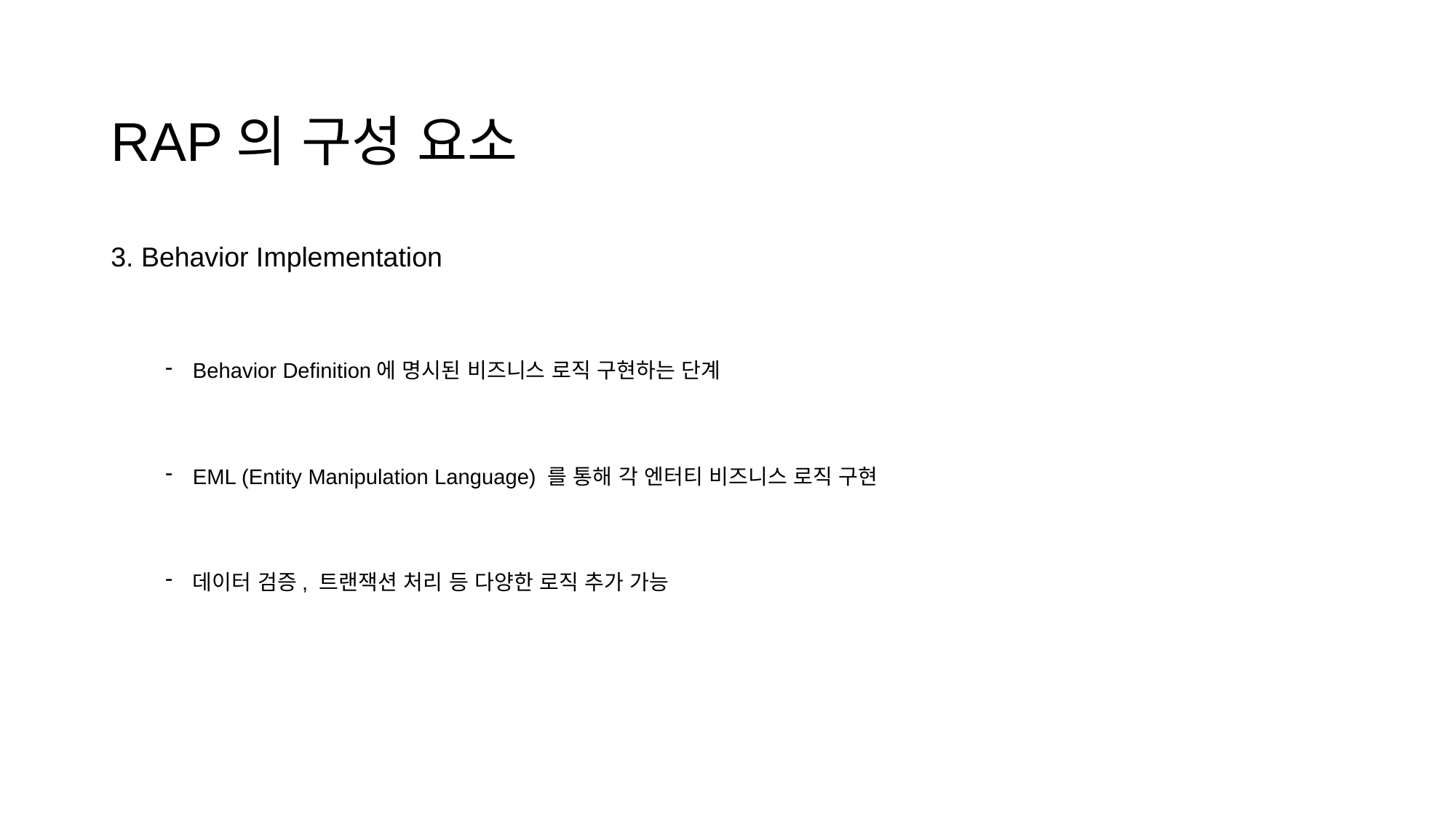

# RAP의 구성 요소
3. Behavior Implementation

Behavior Definition에 명시된 비즈니스 로직 구현하는 단계

EML (Entity Manipulation Language) 를 통해 각 엔터티 비즈니스 로직 구현

데이터 검증, 트랜잭션 처리 등 다양한 로직 추가 가능